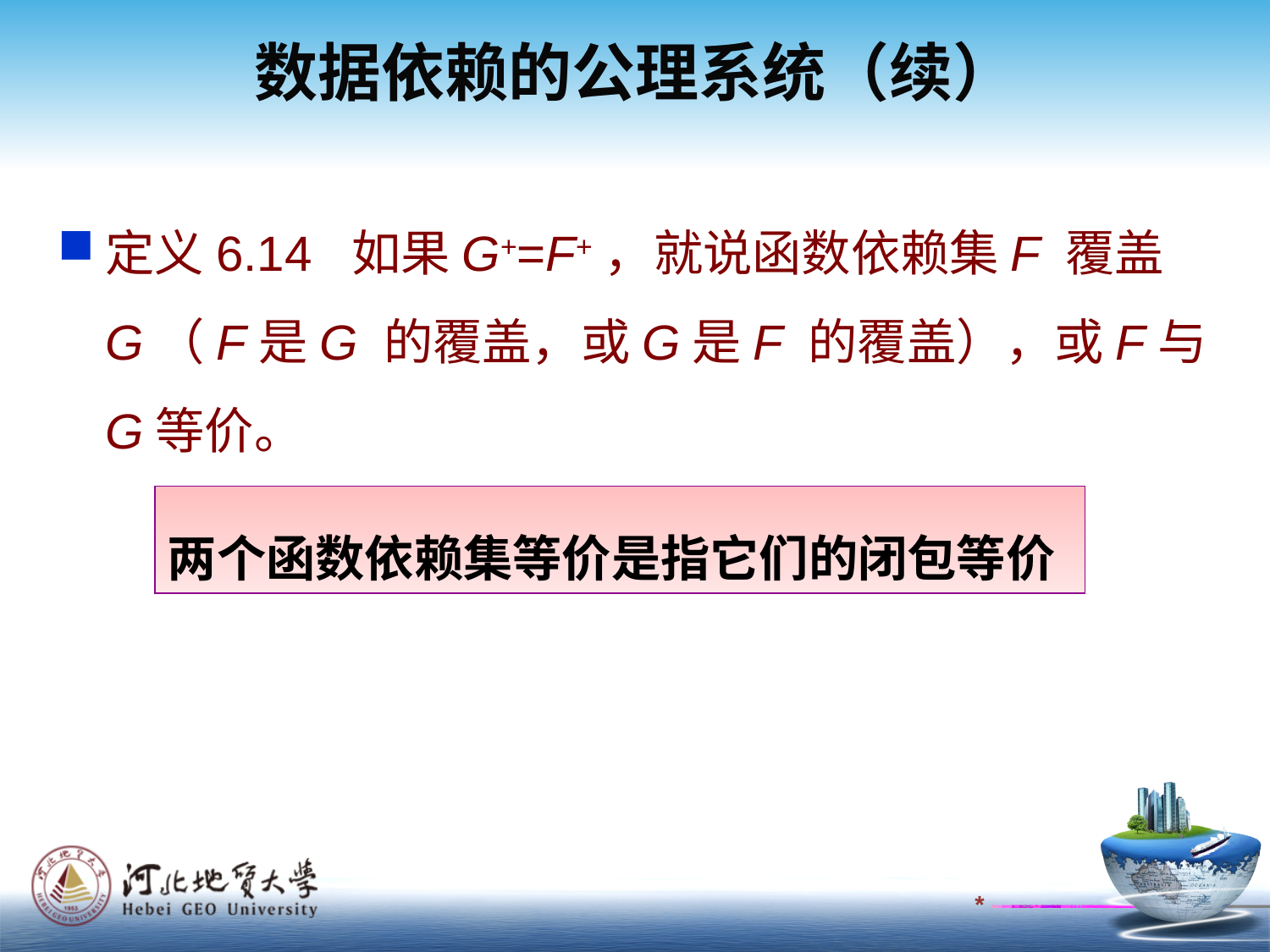

数据依赖的公理系统（续）
定义6.14  如果G+=F+，就说函数依赖集F 覆盖G（F是G 的覆盖，或G是F 的覆盖），或F与G等价。
两个函数依赖集等价是指它们的闭包等价

*